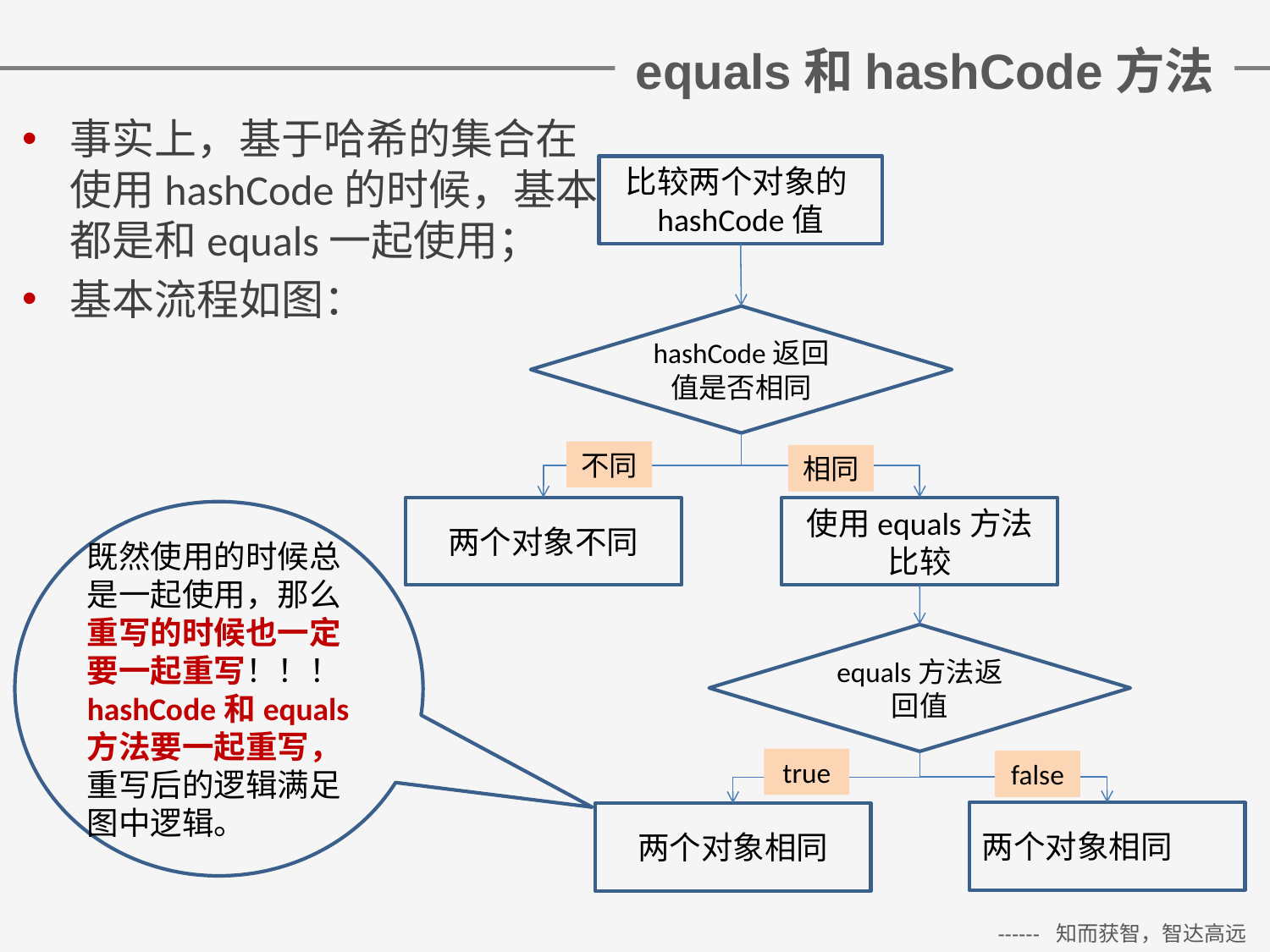

# equals和hashCode方法
事实上，基于哈希的集合在使用hashCode的时候，基本都是和equals一起使用；
基本流程如图：
比较两个对象的hashCode值
hashCode返回值是否相同
不同
相同
两个对象不同
使用equals方法比较
equals方法返回值
true
false
两个对象相同
两个对象相同
既然使用的时候总是一起使用，那么重写的时候也一定要一起重写！！！hashCode和equals方法要一起重写，重写后的逻辑满足图中逻辑。